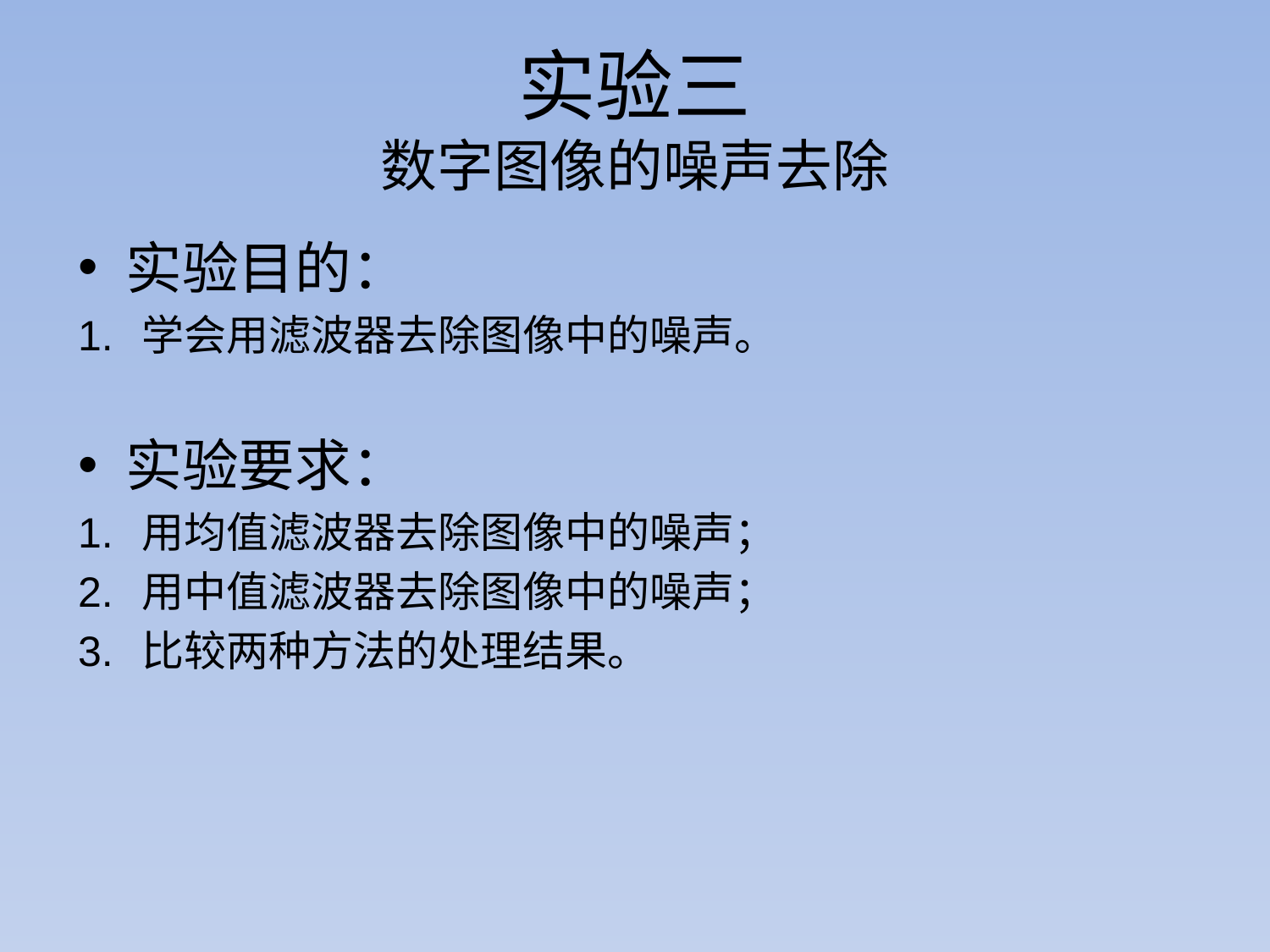

# 实验三 数字图像的噪声去除
实验目的：
学会用滤波器去除图像中的噪声。

实验要求：
用均值滤波器去除图像中的噪声；
用中值滤波器去除图像中的噪声；
比较两种方法的处理结果。